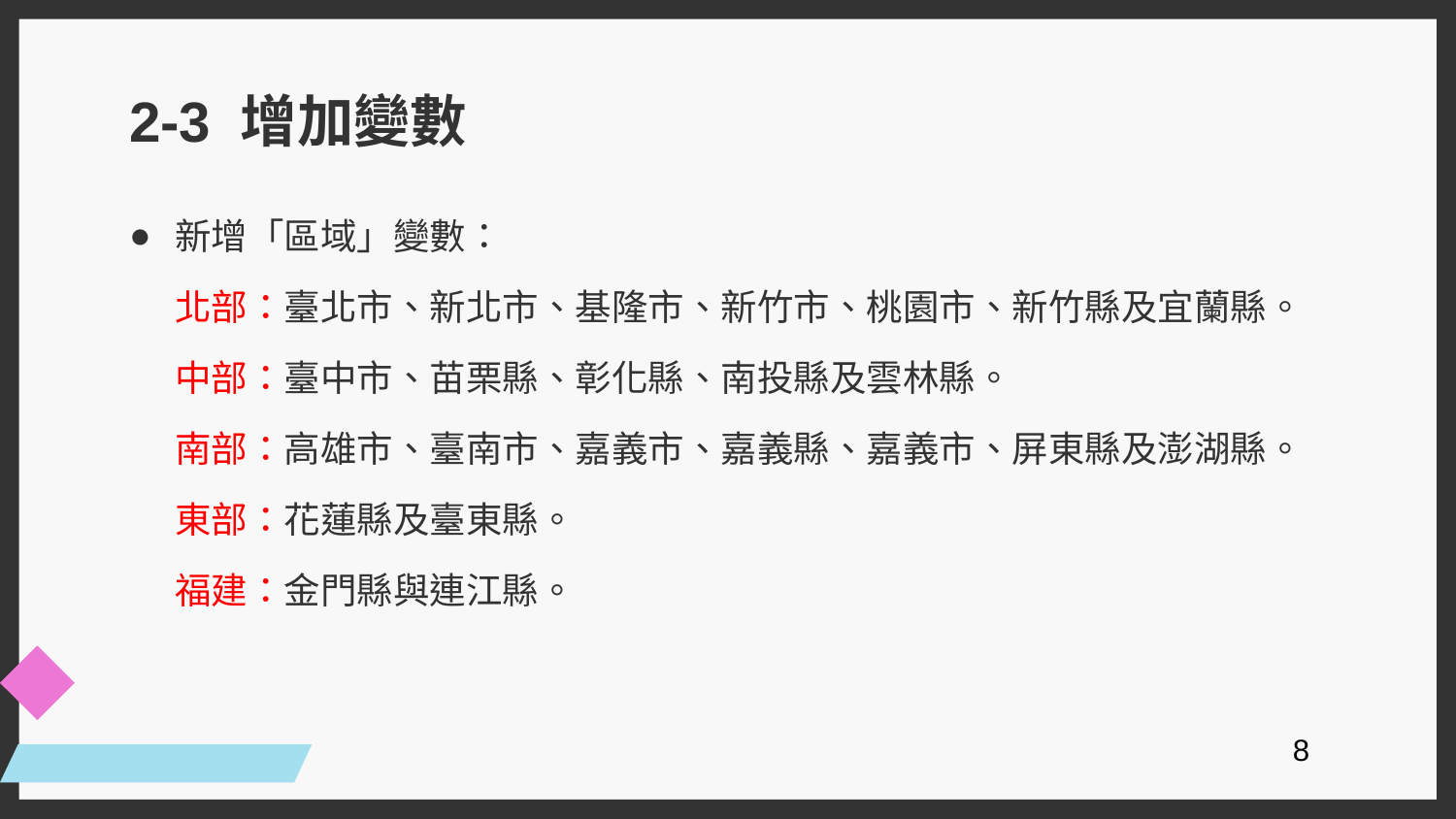

# 2-3 增加變數
新增「區域」變數：
北部：臺北市、新北市、基隆市、新竹市、桃園市、新竹縣及宜蘭縣。
中部：臺中市、苗栗縣、彰化縣、南投縣及雲林縣。
南部：高雄市、臺南市、嘉義市、嘉義縣、嘉義市、屏東縣及澎湖縣。
東部：花蓮縣及臺東縣。
福建：金門縣與連江縣。